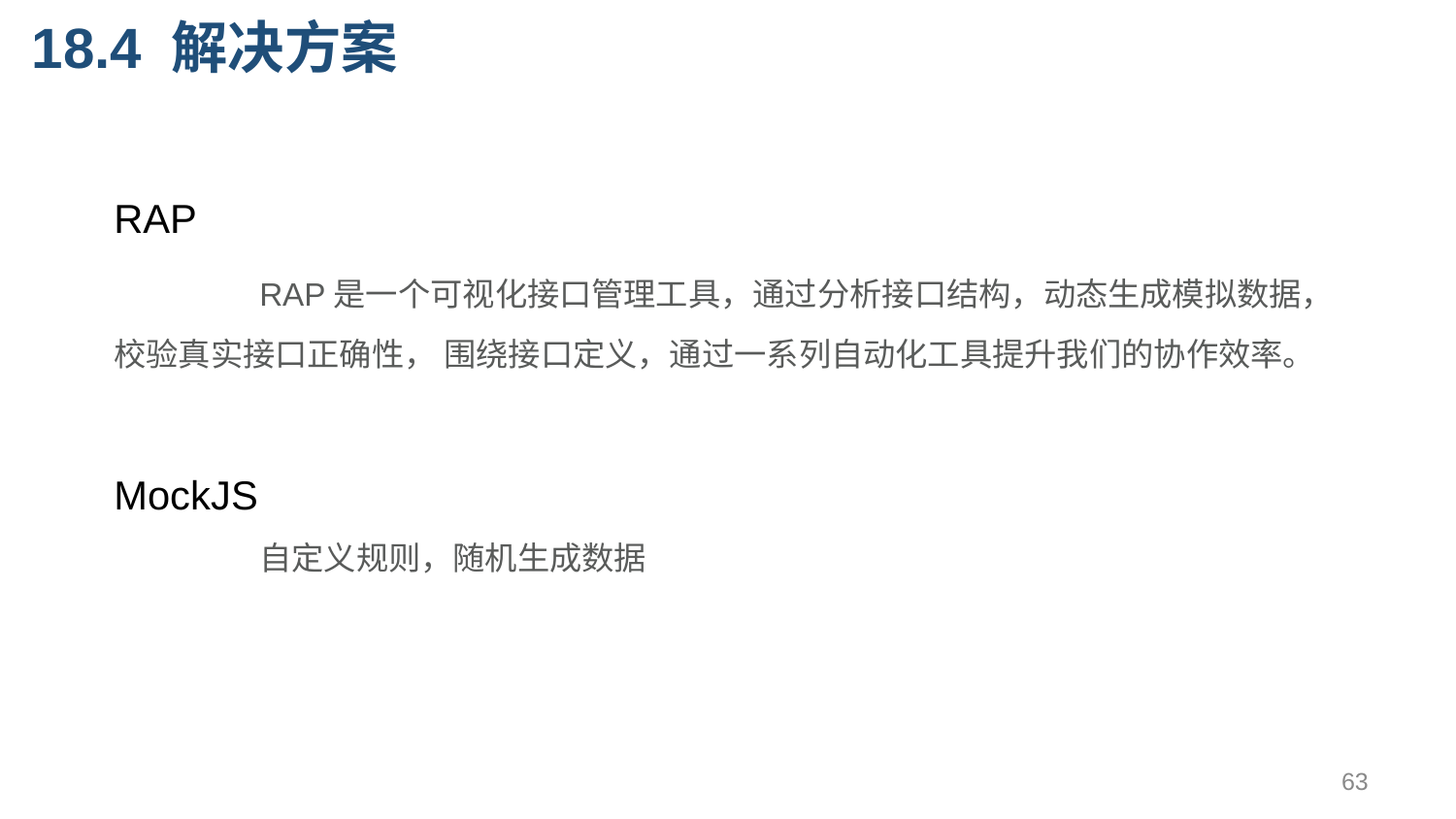

# 18.4 解决方案

RAP
	RAP是一个可视化接口管理工具，通过分析接口结构，动态生成模拟数据，校验真实接口正确性， 围绕接口定义，通过一系列自动化工具提升我们的协作效率。

MockJS
	自定义规则，随机生成数据

63